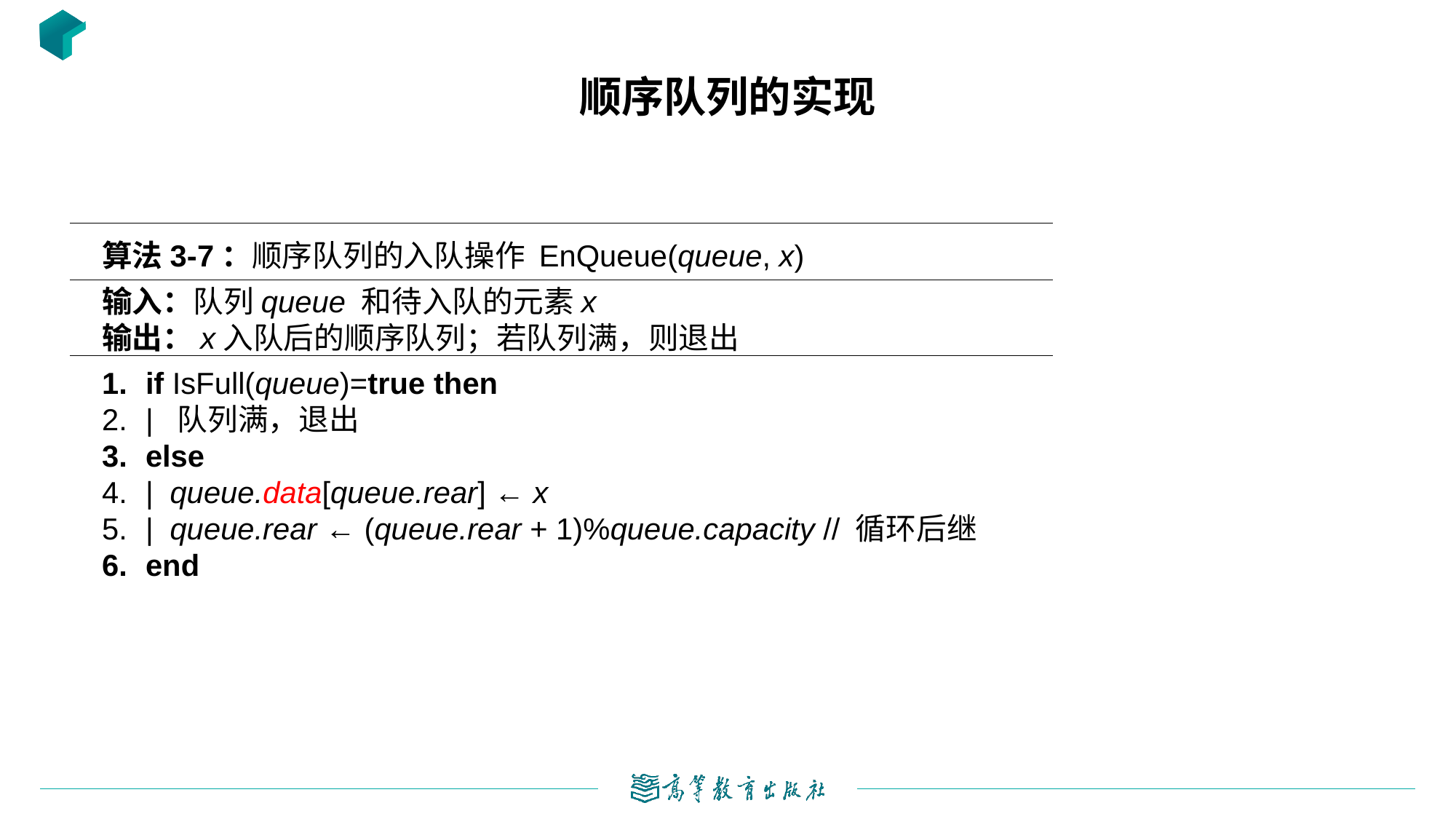

# 顺序队列的实现
算法3-7：顺序队列的入队操作 EnQueue(queue, x)
输入：队列queue 和待入队的元素x
输出：x入队后的顺序队列；若队列满，则退出
if IsFull(queue)=true then
|  队列满，退出
else
|  queue.data[queue.rear] ← x
|  queue.rear ← (queue.rear + 1)%queue.capacity // 循环后继
end